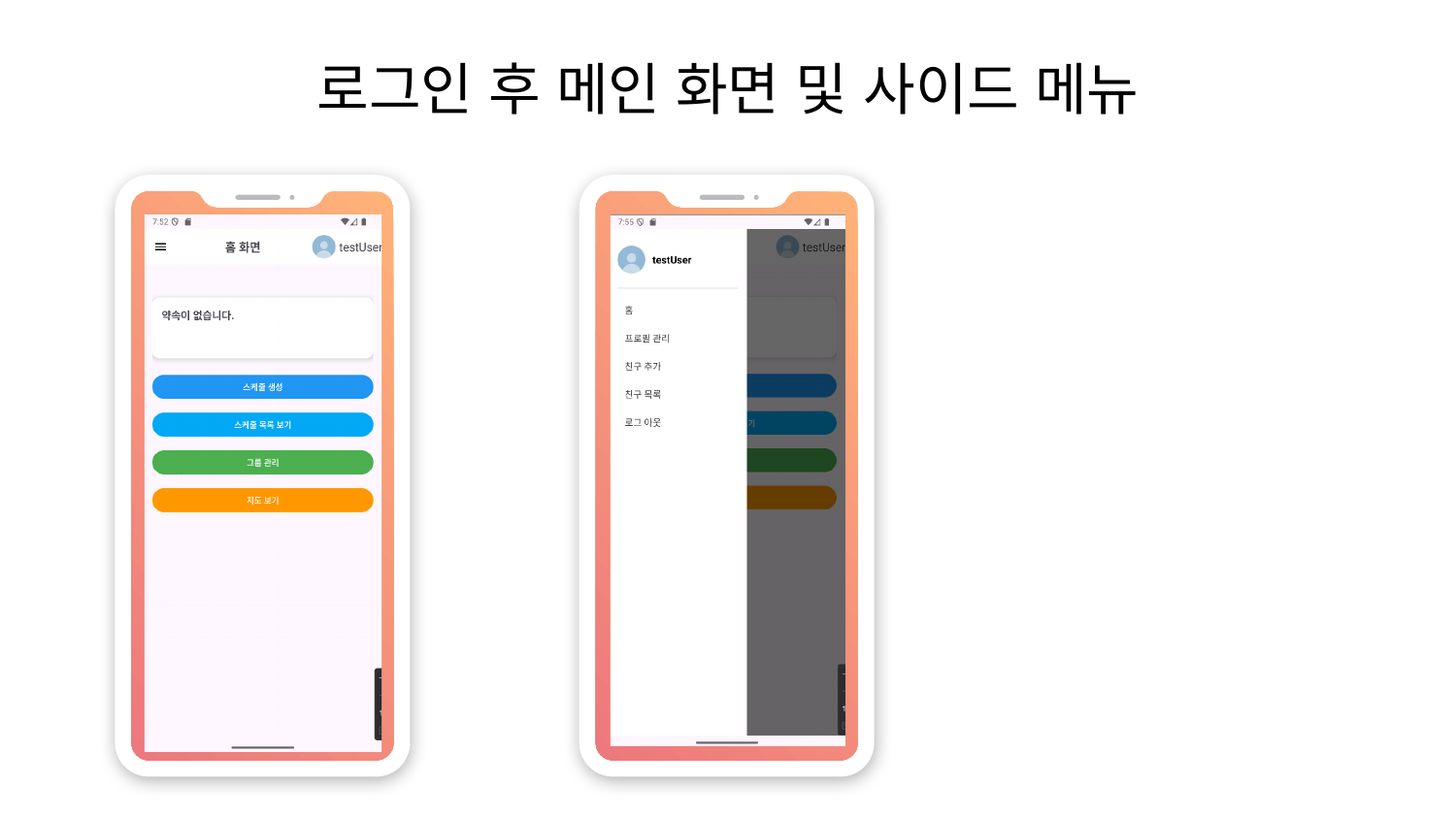

# 로그인 후 메인 화면 및 사이드 메뉴